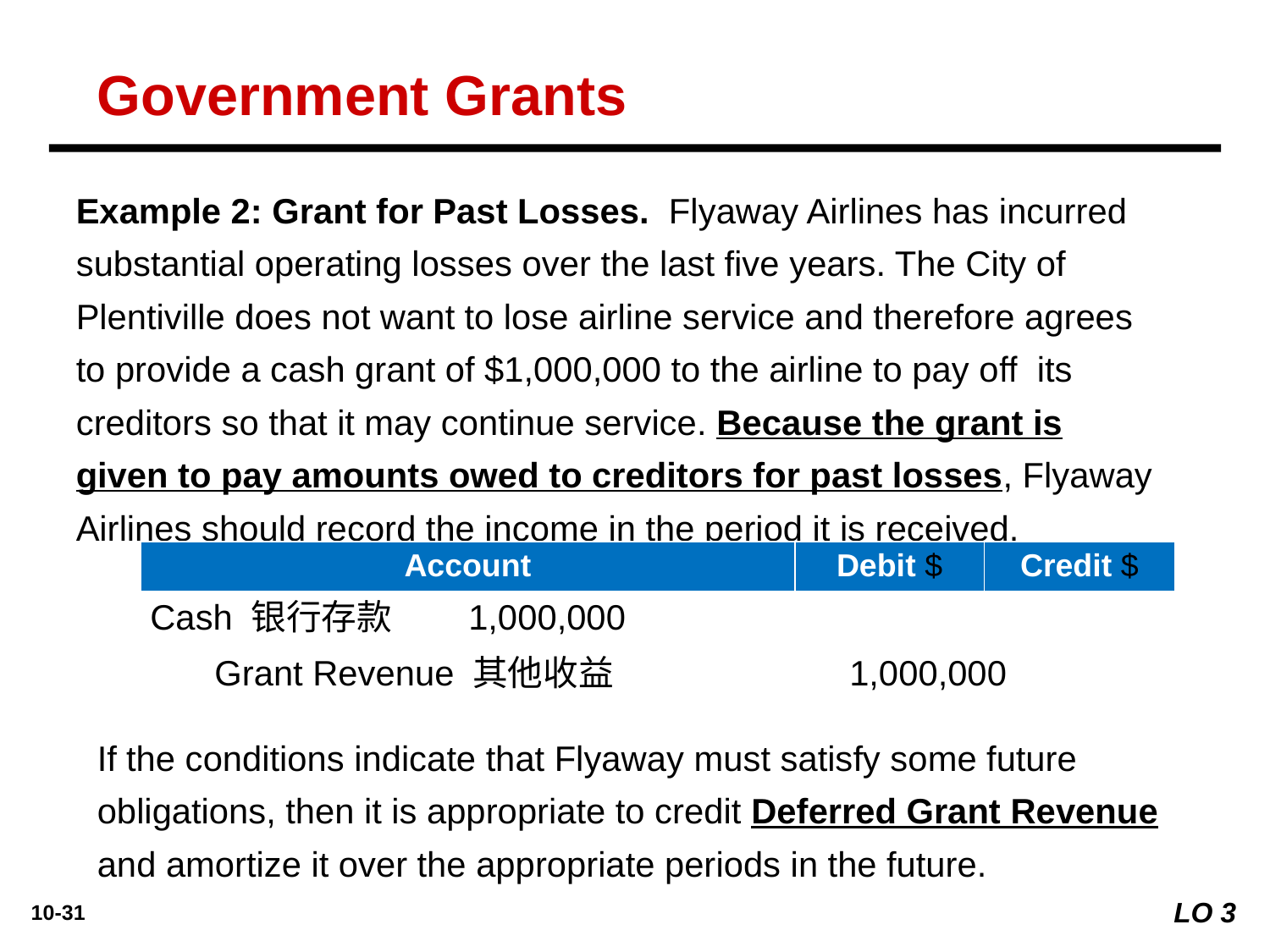

Government Grants

Example 2: Grant for Past Losses.  Flyaway Airlines has incurred substantial operating losses over the last ﬁve years. The City of Plentiville does not want to lose airline service and therefore agrees to provide a cash grant of $1,000,000 to the airline to pay oﬀ  its creditors so that it may continue service. Because the grant is given to pay amounts owed to creditors for past losses, Flyaway Airlines should record the income in the period it is received.
| Account | Debit $ | Credit $ |
| --- | --- | --- |
Cash 银行存款	1,000,000
	Grant Revenue 其他收益		1,000,000
If the conditions indicate that Flyaway must satisfy some future obligations, then it is appropriate to credit Deferred Grant Revenue and amortize it over the appropriate periods in the future.
LO 3